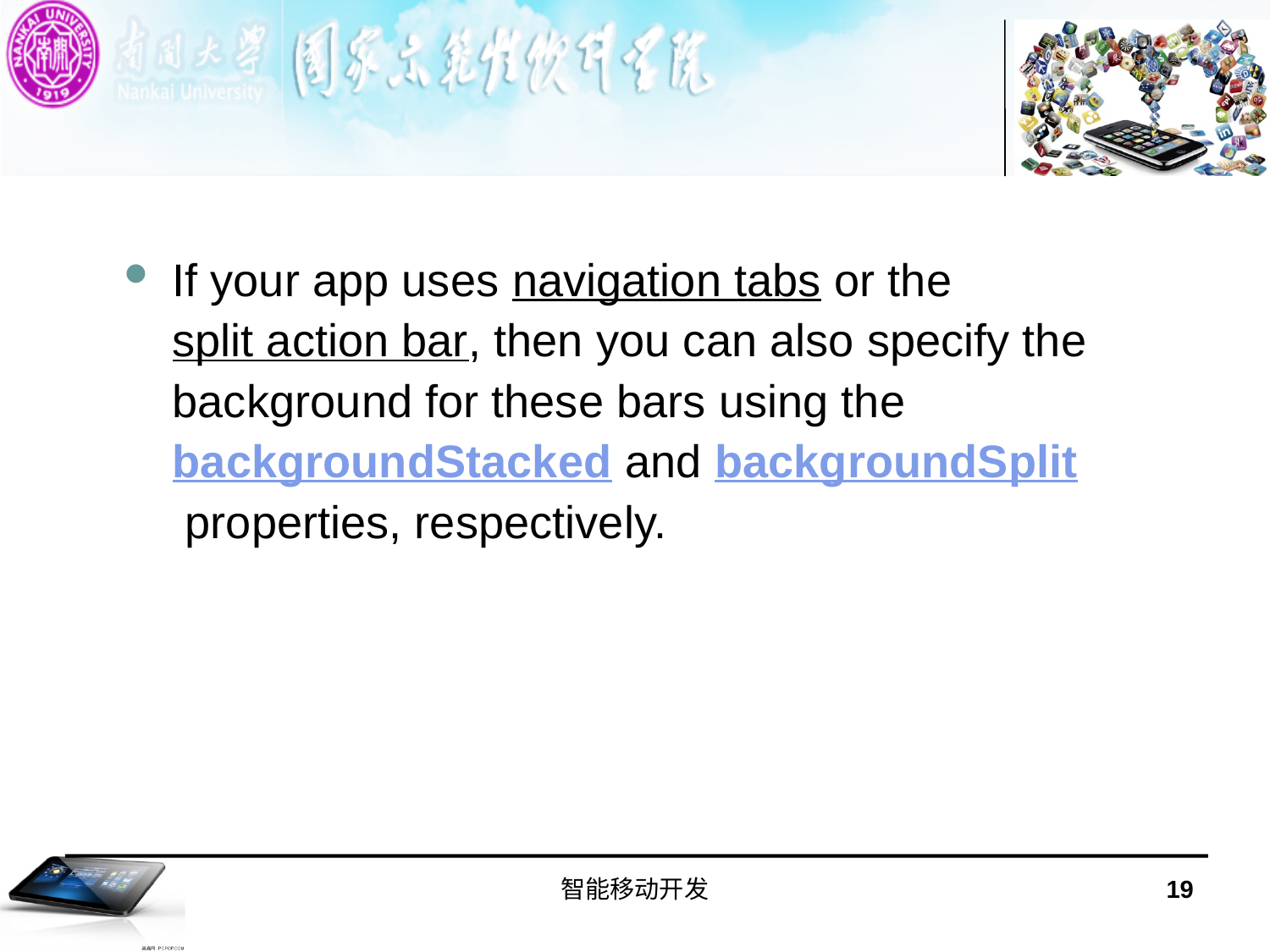

#
If your app uses navigation tabs or the split action bar, then you can also specify the background for these bars using the backgroundStacked and backgroundSplit properties, respectively.
智能移动开发
19